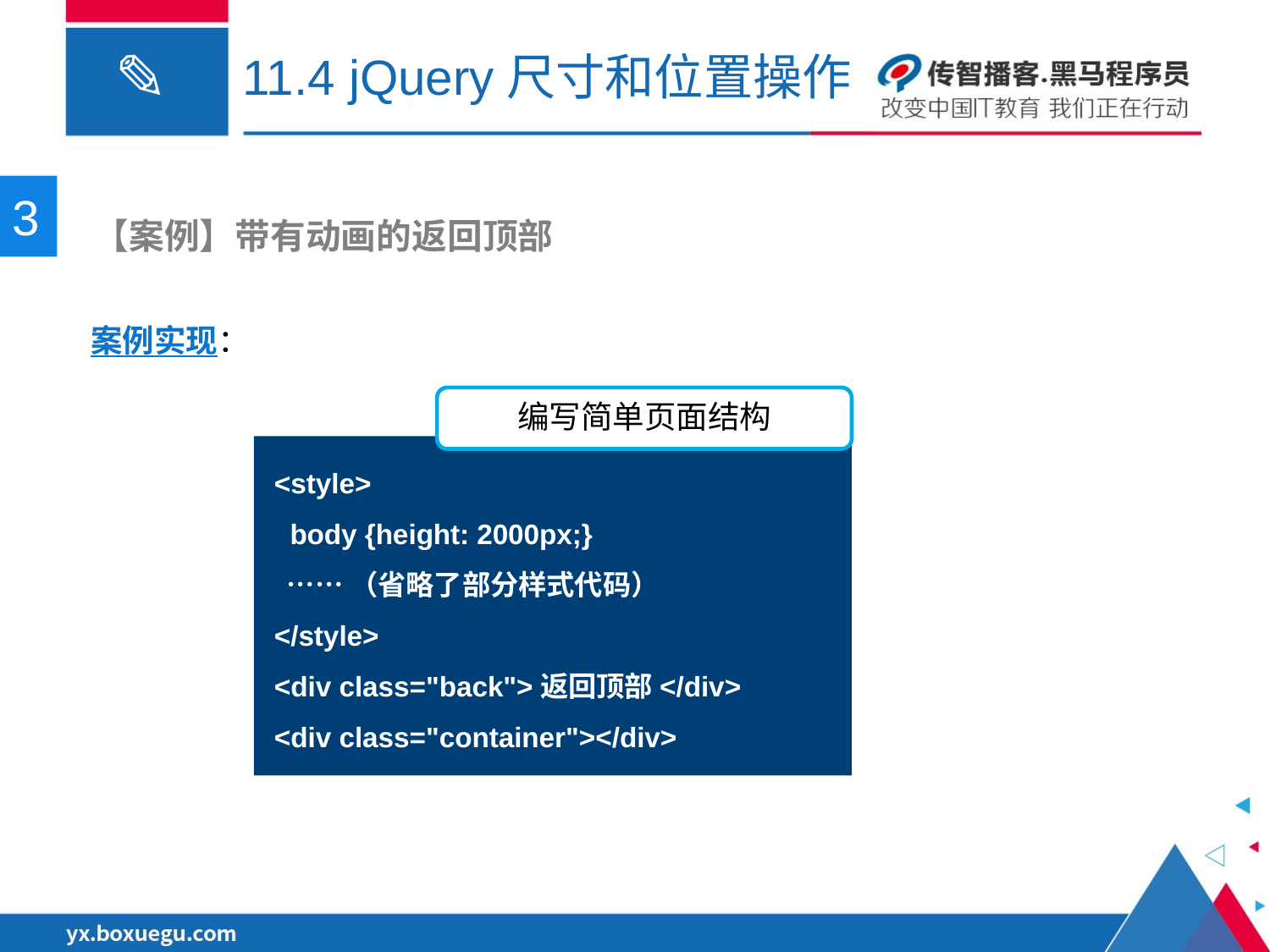

# 11.4 jQuery尺寸和位置操作

3
  【案例】带有动画的返回顶部
案例实现：
编写简单页面结构

<style>
  body {height: 2000px;}
  ……（省略了部分样式代码）
</style>
<div class="back">返回顶部</div>
<div class="container"></div>